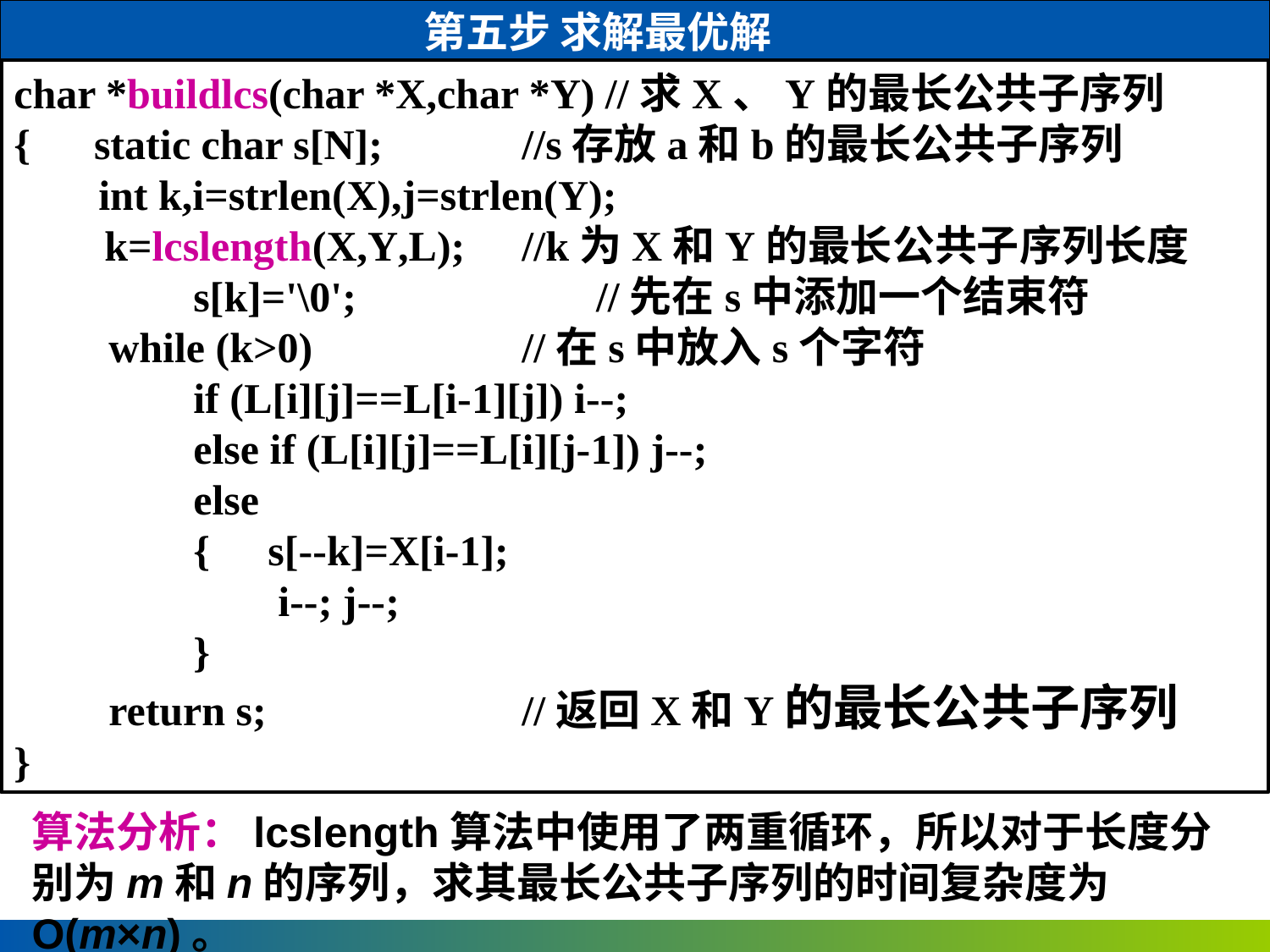

第五步 求解最优解
char *buildlcs(char *X,char *Y) //求X、Y的最长公共子序列
{      static char s[N];   	//s存放a和b的最长公共子序列
        int k,i=strlen(X),j=strlen(Y);
　    k=lcslength(X,Y,L);	//k为X和Y的最长公共子序列长度
　　　　s[k]='\0';		       //先在s中添加一个结束符
　　while (k>0)		//在s中放入s个字符
　　　　if (L[i][j]==L[i-1][j]) i--;
　　　　else if (L[i][j]==L[i][j-1]) j--;
　　　　else
　　　　{	s[--k]=X[i-1];
　　　　　　i--; j--;
　　　　}
　　return s;			//返回X和Y的最长公共子序列
}
算法分析：lcslength算法中使用了两重循环，所以对于长度分别为m和n的序列，求其最长公共子序列的时间复杂度为O(m×n)。